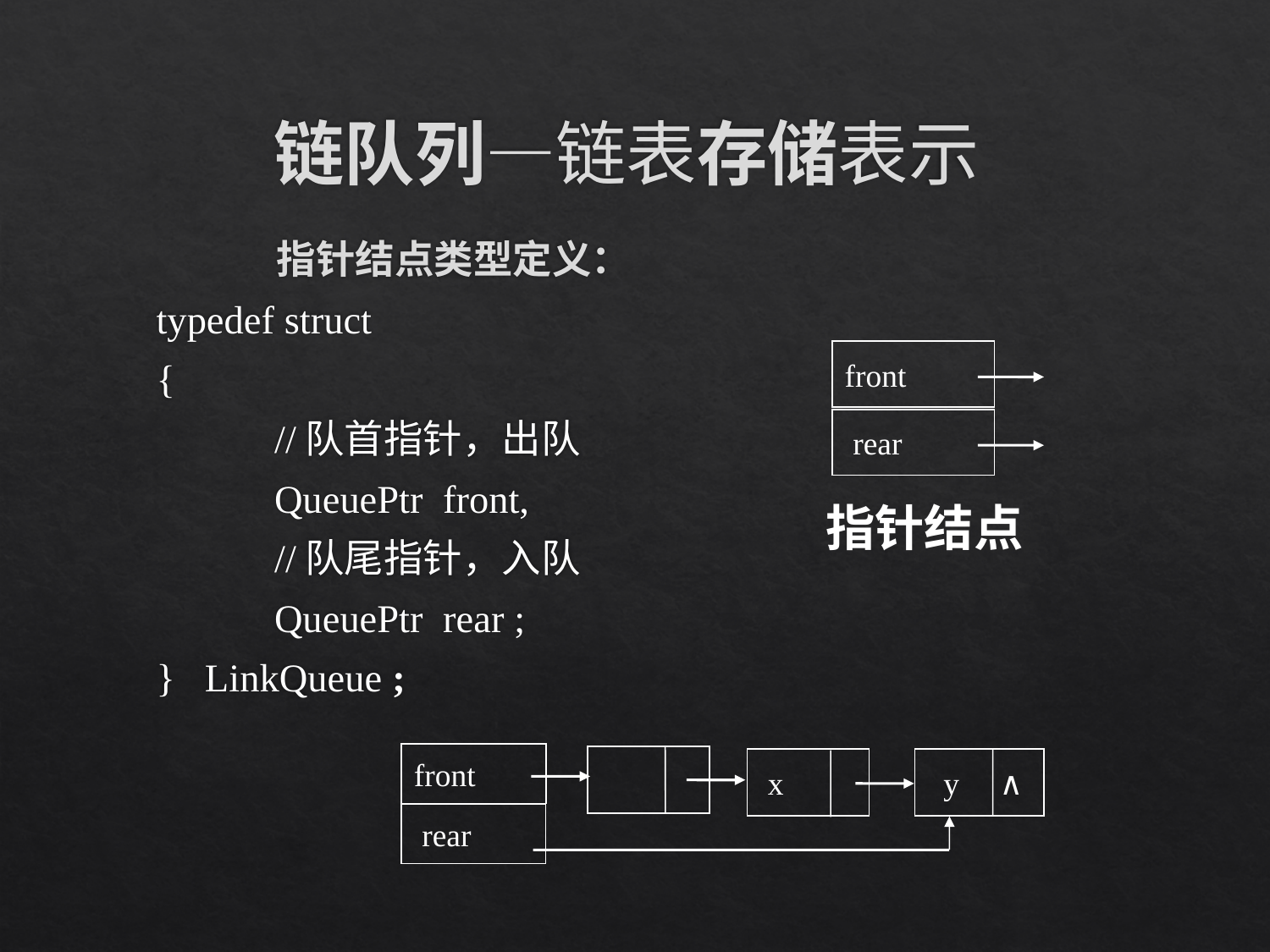

# 链队列—链表存储表示
指针结点类型定义：
typedef struct
{
	//队首指针，出队
	QueuePtr  front,
	//队尾指针，入队
	QueuePtr  rear ;
}   LinkQueue ;
front

 rear

指针结点
front

 x

  y     ∧

 rear